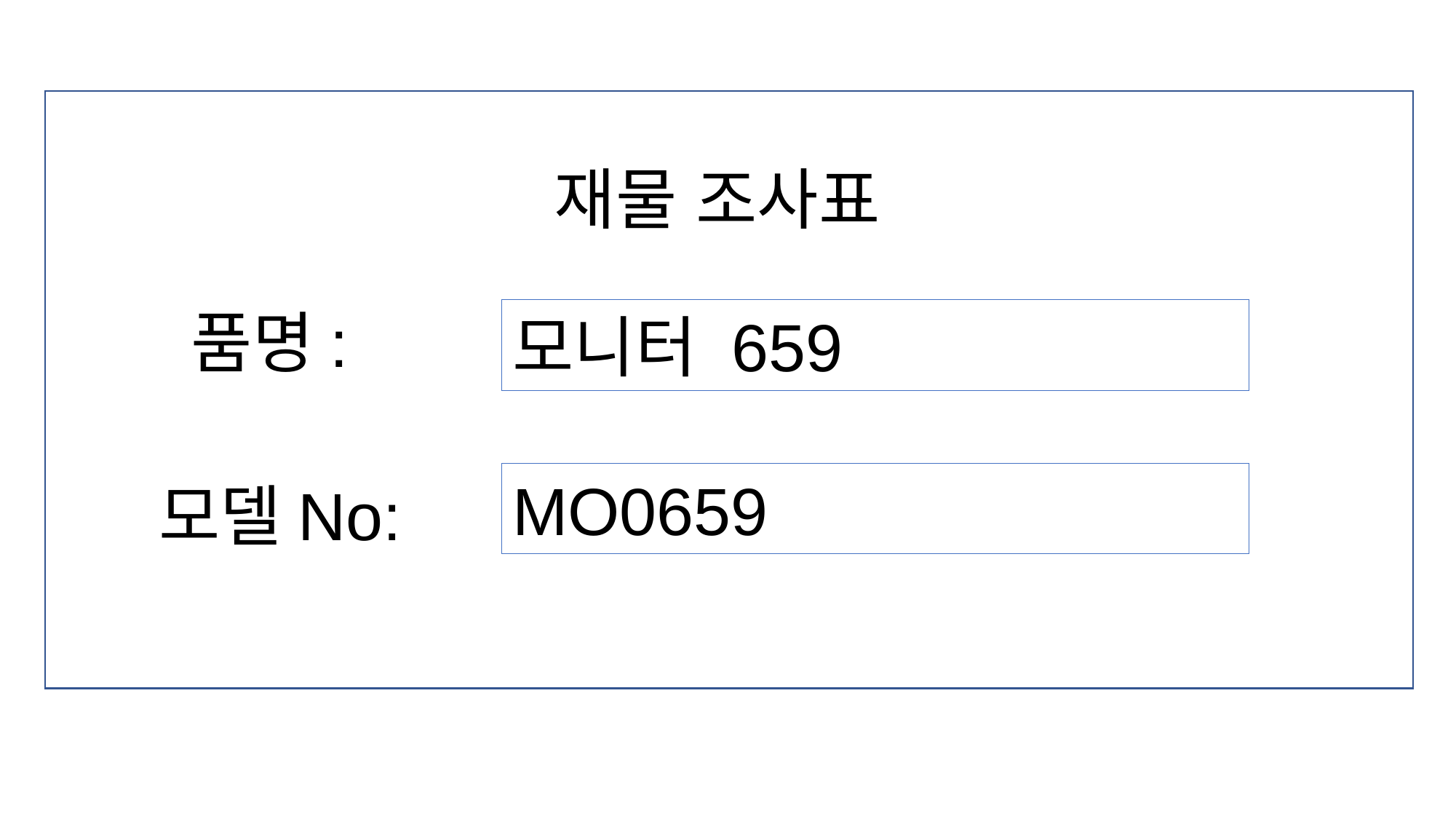

재물 조사표
품명:
모니터 659
MO0659
모델No: